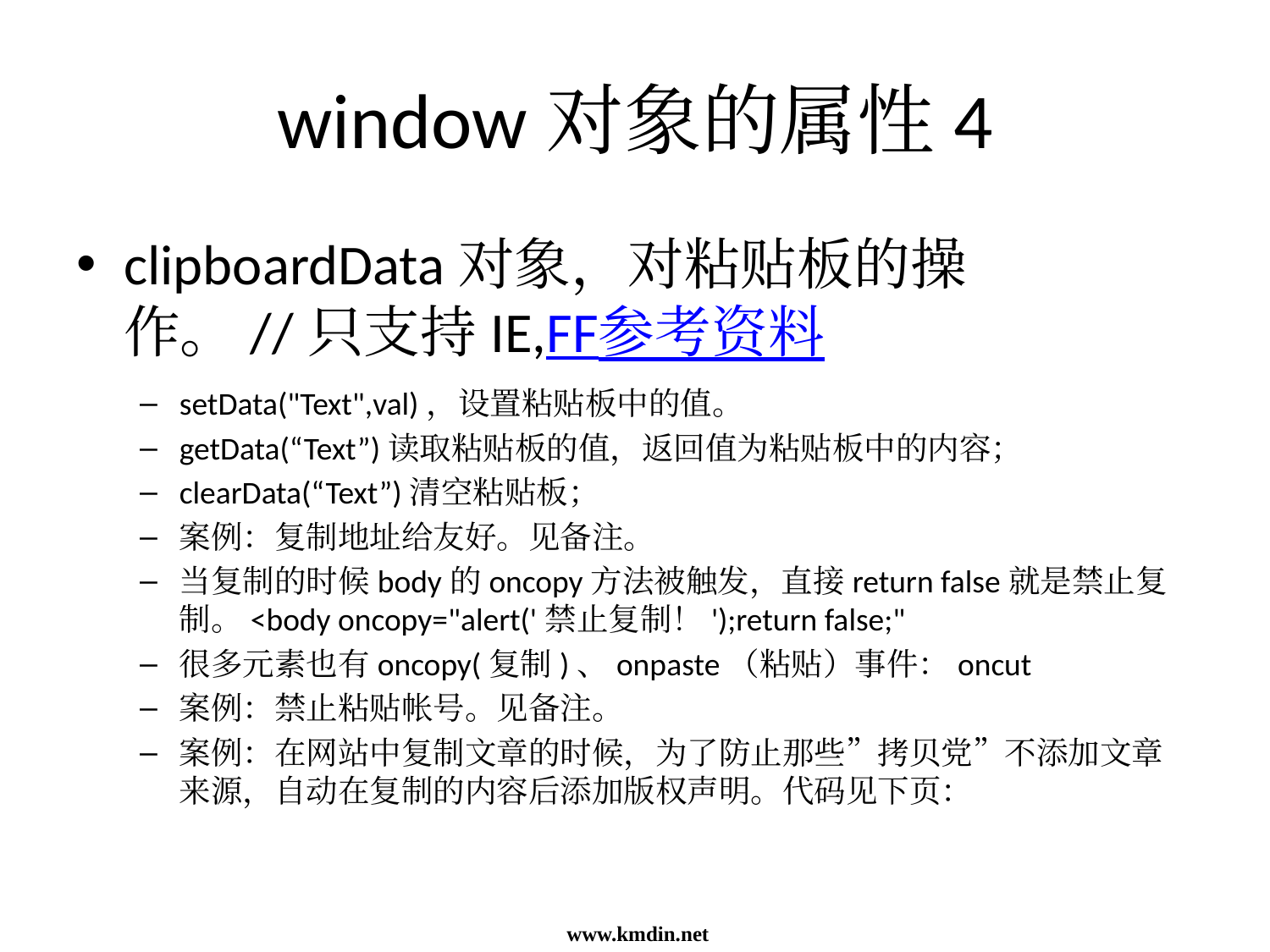

window对象的属性4
clipboardData对象，对粘贴板的操作。//只支持IE,FF参考资料
setData("Text",val)，设置粘贴板中的值。
getData(“Text”)读取粘贴板的值，返回值为粘贴板中的内容；
clearData(“Text”)清空粘贴板；
案例：复制地址给友好。见备注。
当复制的时候body的oncopy方法被触发，直接return false就是禁止复制。<body oncopy="alert('禁止复制！');return false;"
很多元素也有oncopy(复制)、onpaste（粘贴）事件：oncut
案例：禁止粘贴帐号。见备注。
案例：在网站中复制文章的时候，为了防止那些”拷贝党”不添加文章来源，自动在复制的内容后添加版权声明。代码见下页：